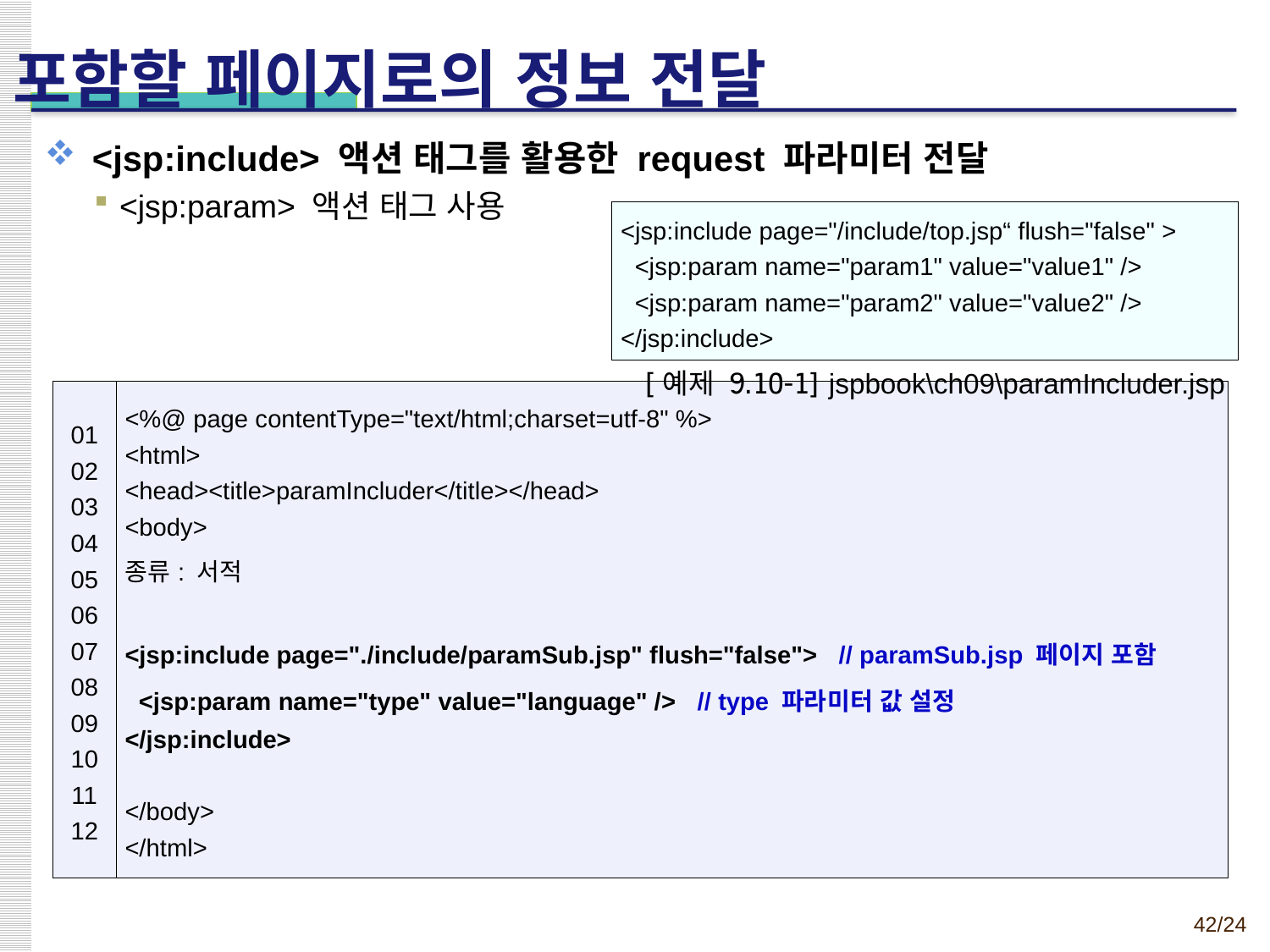

# 포함할 페이지로의 정보 전달
<jsp:include> 액션 태그를 활용한 request 파라미터 전달
<jsp:param> 액션 태그 사용
| <jsp:include page="/include/top.jsp“ flush="false" > <jsp:param name="param1" value="value1" /> <jsp:param name="param2" value="value2" /> </jsp:include> |
| --- |
[예제 9.10-1] jspbook\ch09\paramIncluder.jsp
| 01 02 03 04 05 06 07 08 09 10 11 12 | <%@ page contentType="text/html;charset=utf-8" %> <html> <head><title>paramIncluder</title></head> <body> 종류: 서적 <jsp:include page="./include/paramSub.jsp" flush="false"> // paramSub.jsp 페이지 포함 <jsp:param name="type" value="language" /> // type 파라미터 값 설정 </jsp:include> </body> </html> |
| --- | --- |